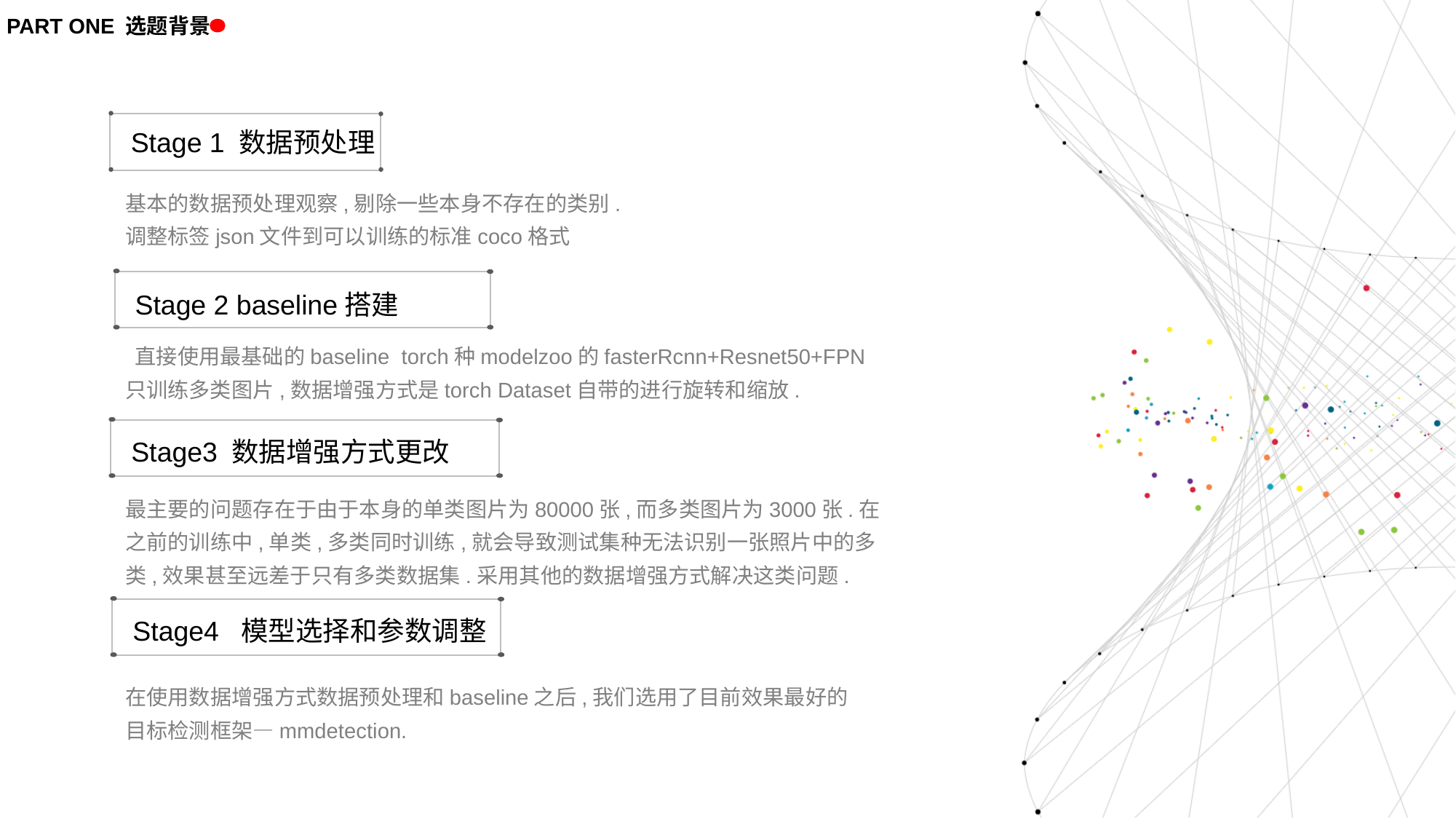

PART ONE 选题背景

Stage 1 数据预处理
基本的数据预处理观察,剔除一些本身不存在的类别.
调整标签json文件到可以训练的标准coco格式

Stage 2 baseline搭建
 直接使用最基础的baseline  torch种modelzoo的fasterRcnn+Resnet50+FPN
只训练多类图片,数据增强方式是torch Dataset自带的进行旋转和缩放.

Stage3 数据增强方式更改
最主要的问题存在于由于本身的单类图片为80000张,而多类图片为3000张.在之前的训练中,单类,多类同时训练,就会导致测试集种无法识别一张照片中的多类,效果甚至远差于只有多类数据集.采用其他的数据增强方式解决这类问题.

Stage4  模型选择和参数调整
在使用数据增强方式数据预处理和baseline之后,我们选用了目前效果最好的
目标检测框架—mmdetection.